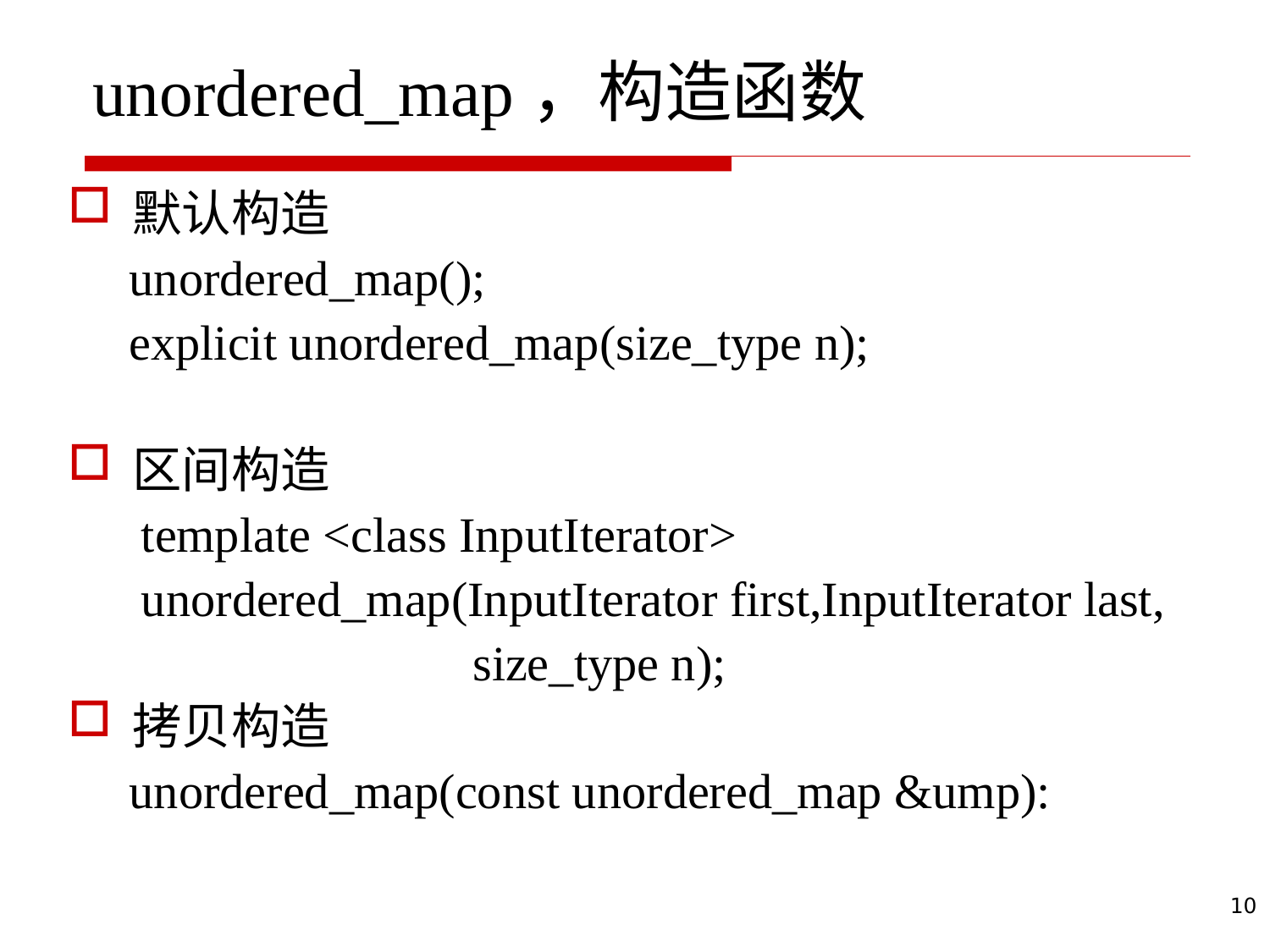

# unordered_map，构造函数
默认构造
     unordered_map();
     explicit unordered_map(size_type n);

区间构造
      template <class InputIterator>
      unordered_map(InputIterator first,InputIterator last,
                                 size_type n);
拷贝构造
     unordered_map(const unordered_map &ump):
10